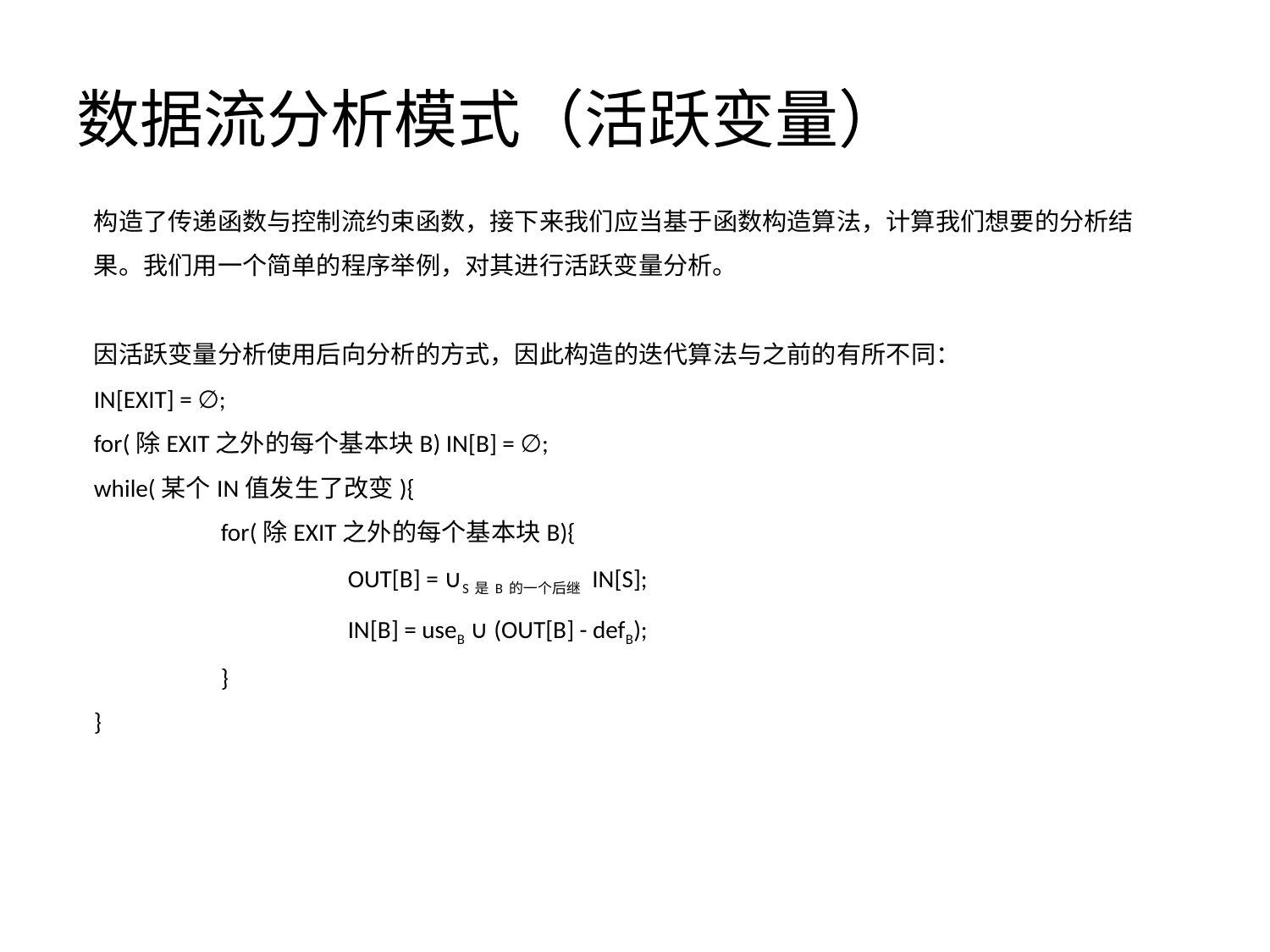

# 数据流分析模式（活跃变量）

构造了传递函数与控制流约束函数，接下来我们应当基于函数构造算法，计算我们想要的分析结果。我们用一个简单的程序举例，对其进行活跃变量分析。

因活跃变量分析使用后向分析的方式，因此构造的迭代算法与之前的有所不同：
IN[EXIT] = ∅;
for(除EXIT之外的每个基本块B) IN[B] = ∅;
while(某个IN值发生了改变){
	for(除EXIT之外的每个基本块B){
		OUT[B] = ∪S是B的一个后继 IN[S];
		IN[B] = useB ∪ (OUT[B] - defB);
	}
}